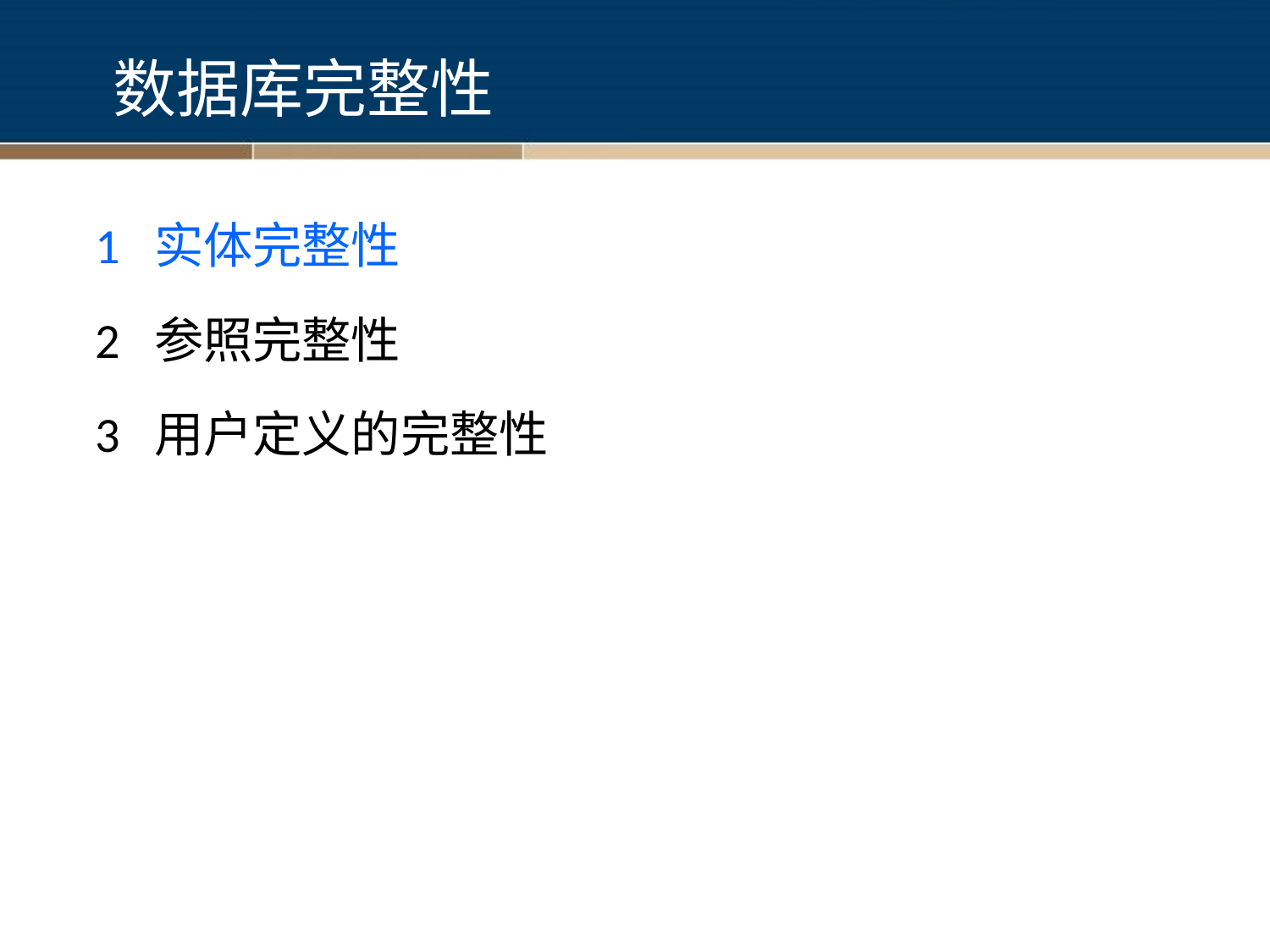

数据库完整性
1  实体完整性
2  参照完整性
3  用户定义的完整性